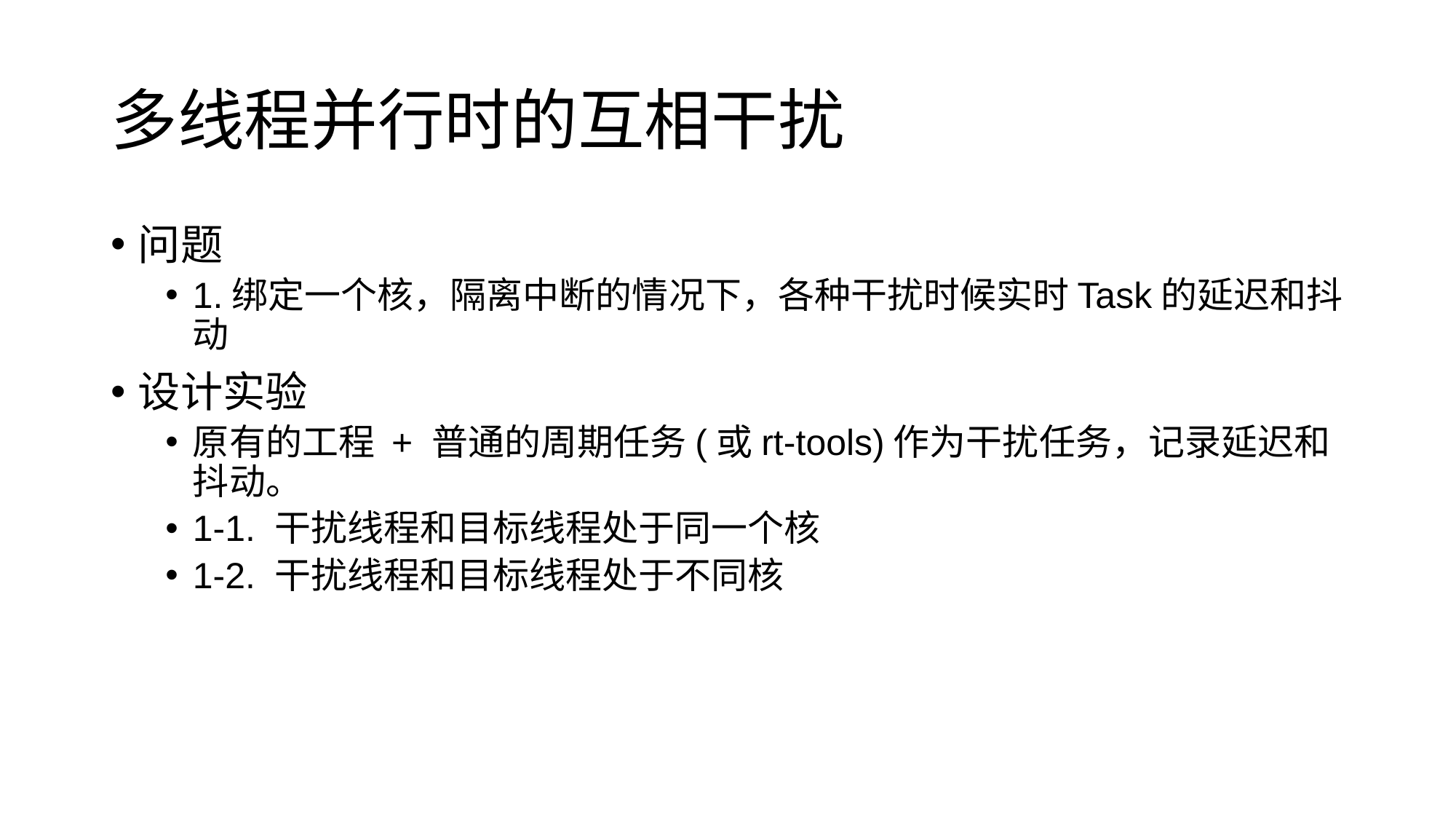

# 多线程并行时的互相干扰
问题
1.绑定一个核，隔离中断的情况下，各种干扰时候实时Task的延迟和抖动
设计实验
原有的工程 + 普通的周期任务(或rt-tools)作为干扰任务，记录延迟和抖动。
1-1. 干扰线程和目标线程处于同一个核
1-2. 干扰线程和目标线程处于不同核